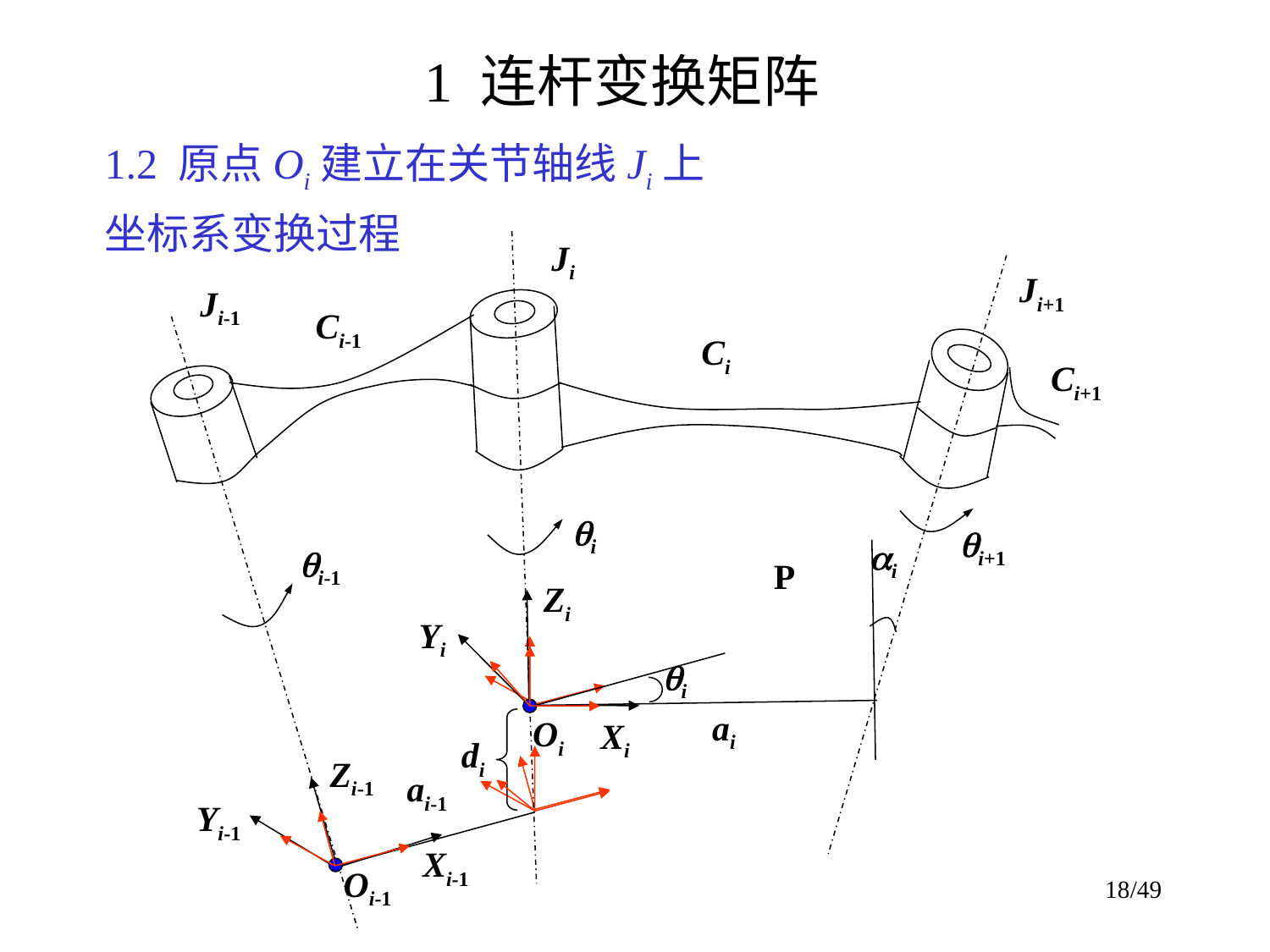

# 1 连杆变换矩阵
1.2 原点Oi建立在关节轴线Ji上
坐标系变换过程

Ji

Ji+1
Ji-1

Ci-1

Ci

Ci+1

θi

θi+1
αi
θi-1

P
Zi

Yi

θi

ai

Oi
Xi
di
Zi-1
ai-1

Yi-1

Xi-1

Oi-1

18/49